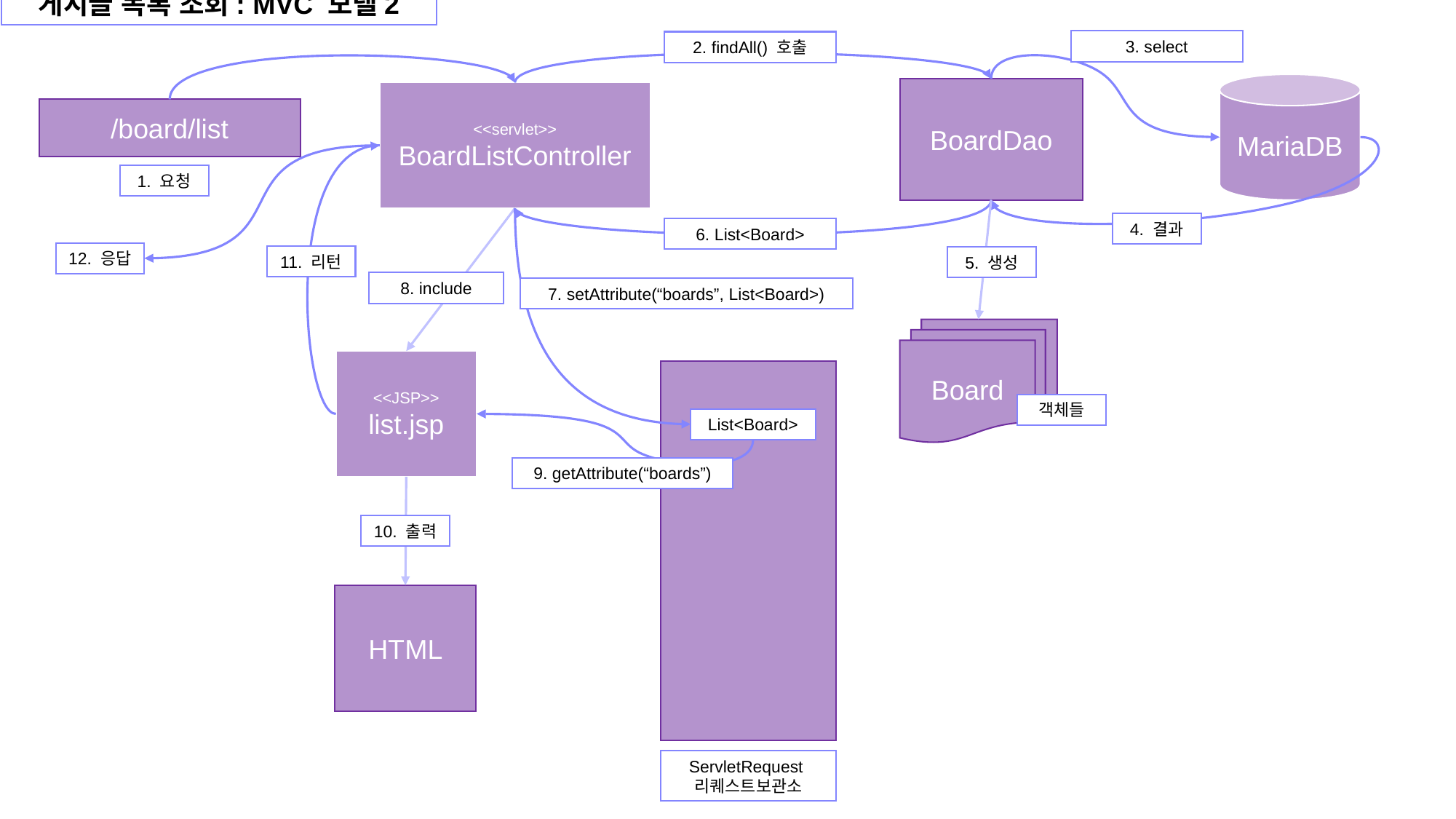

게시글 목록 조회: MVC 모델2
3. select
2. findAll() 호출
MariaDB
BoardDao
<<servlet>>
BoardListController
/board/list
1. 요청
4. 결과
6. List<Board>
12. 응답
11. 리턴
5. 생성
8. include
7. setAttribute(“boards”, List<Board>)
Board
<<JSP>>
list.jsp

객체들
List<Board>
9. getAttribute(“boards”)
10. 출력
HTML
ServletRequest
리퀘스트보관소